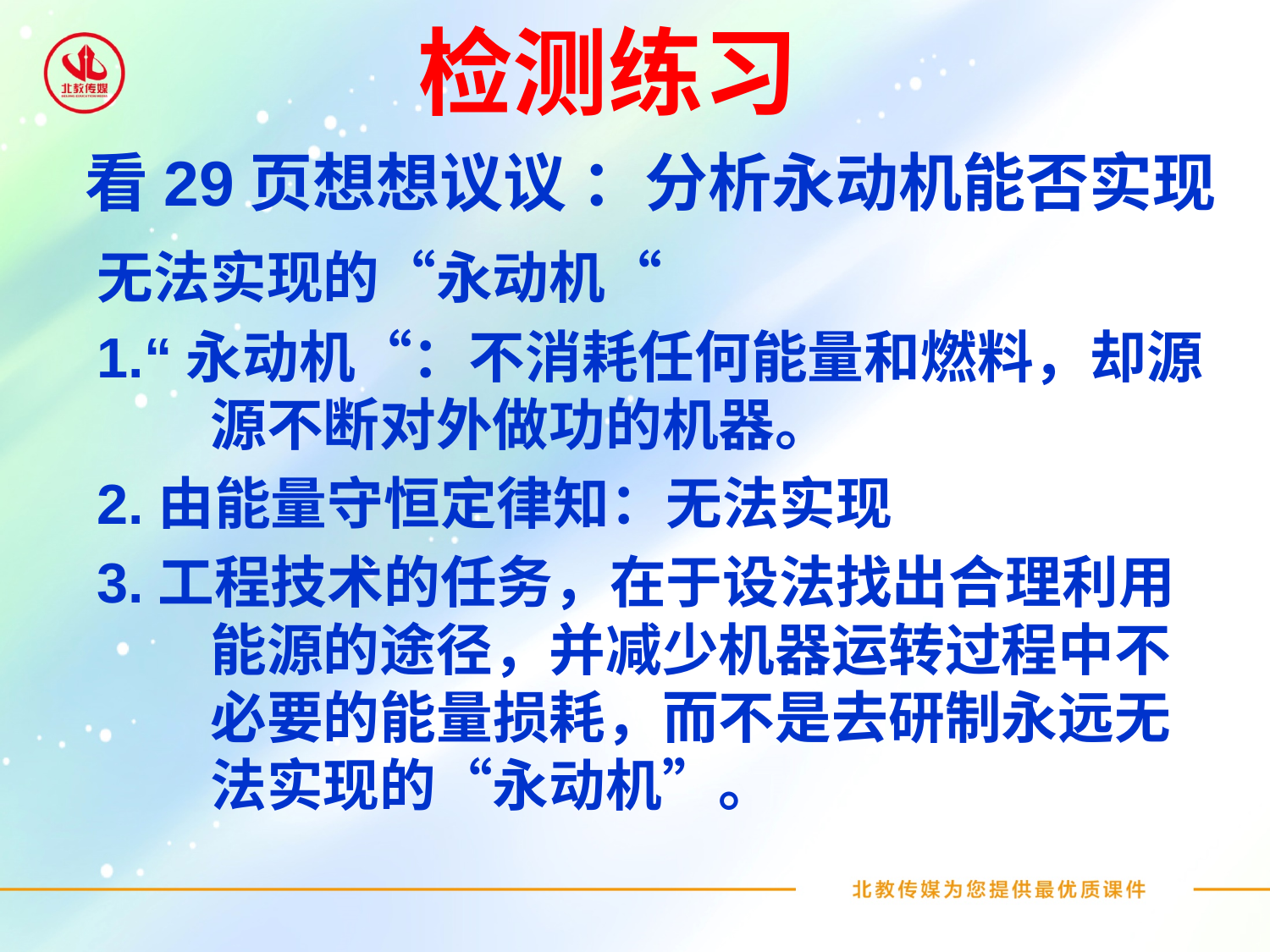

检测练习
看29页想想议议 ：分析永动机能否实现
无法实现的“永动机“
1.“永动机“：不消耗任何能量和燃料，却源源不断对外做功的机器。
2.由能量守恒定律知：无法实现
3.工程技术的任务，在于设法找出合理利用能源的途径，并减少机器运转过程中不必要的能量损耗，而不是去研制永远无法实现的“永动机”。